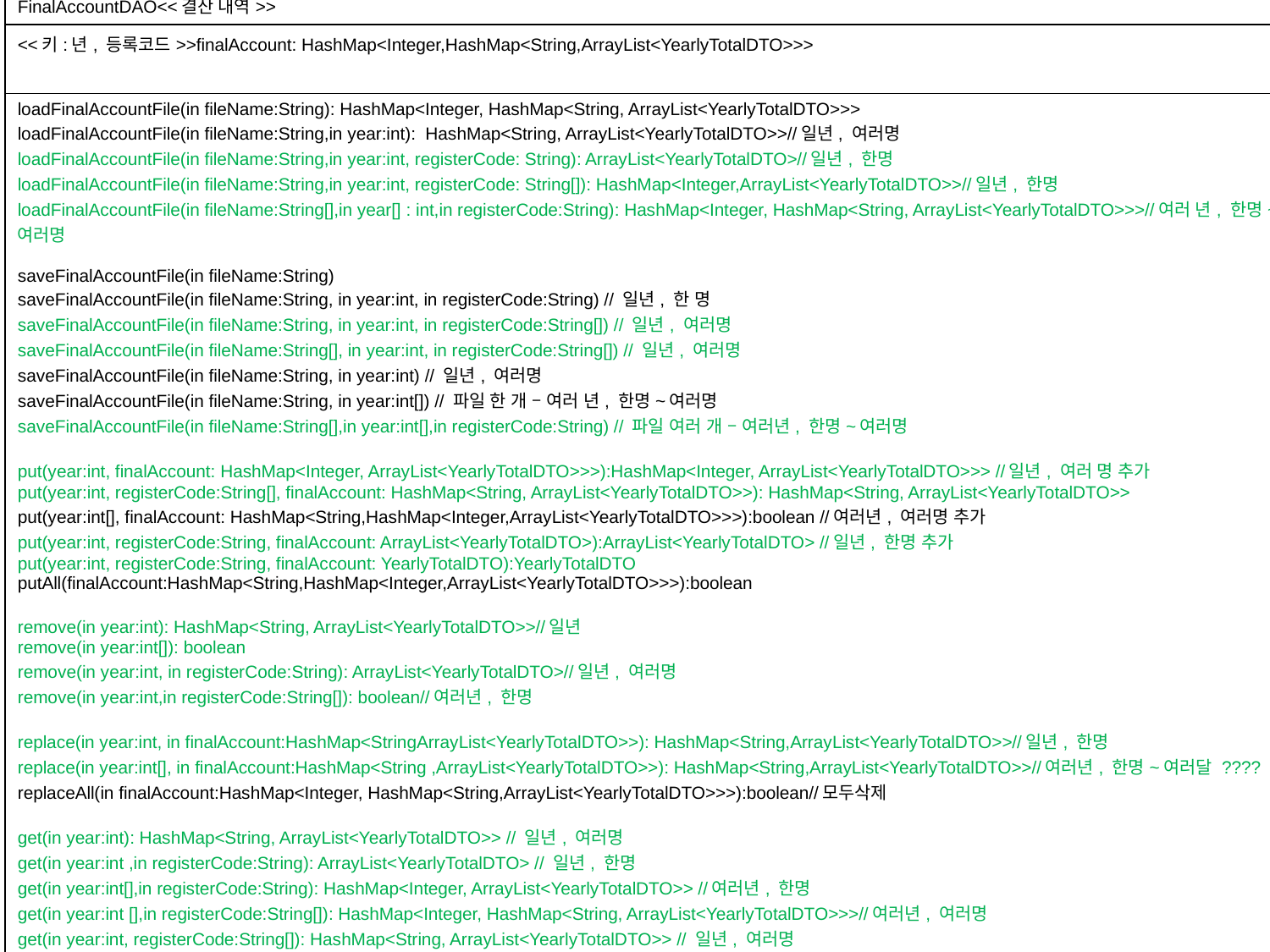

| FinalAccountDAO<<결산 내역>> |
| --- |
| <<키:년, 등록코드>>finalAccount: HashMap<Integer,HashMap<String,ArrayList<YearlyTotalDTO>>> |
| loadFinalAccountFile(in fileName:String): HashMap<Integer, HashMap<String, ArrayList<YearlyTotalDTO>>> loadFinalAccountFile(in fileName:String,in year:int): HashMap<String, ArrayList<YearlyTotalDTO>>//일년, 여러명 loadFinalAccountFile(in fileName:String,in year:int, registerCode: String): ArrayList<YearlyTotalDTO>//일년, 한명 loadFinalAccountFile(in fileName:String,in year:int, registerCode: String[]): HashMap<Integer,ArrayList<YearlyTotalDTO>>//일년, 한명 loadFinalAccountFile(in fileName:String[],in year[] : int,in registerCode:String): HashMap<Integer, HashMap<String, ArrayList<YearlyTotalDTO>>>//여러 년, 한명~여러명 saveFinalAccountFile(in fileName:String) saveFinalAccountFile(in fileName:String, in year:int, in registerCode:String) // 일년, 한 명 saveFinalAccountFile(in fileName:String, in year:int, in registerCode:String[]) // 일년, 여러명 saveFinalAccountFile(in fileName:String[], in year:int, in registerCode:String[]) // 일년, 여러명 saveFinalAccountFile(in fileName:String, in year:int) // 일년, 여러명 saveFinalAccountFile(in fileName:String, in year:int[]) // 파일 한 개 – 여러 년, 한명~여러명 saveFinalAccountFile(in fileName:String[],in year:int[],in registerCode:String) // 파일 여러 개 – 여러년, 한명~여러명 put(year:int, finalAccount: HashMap<Integer, ArrayList<YearlyTotalDTO>>>):HashMap<Integer, ArrayList<YearlyTotalDTO>>> //일년, 여러 명 추가 put(year:int, registerCode:String[], finalAccount: HashMap<String, ArrayList<YearlyTotalDTO>>): HashMap<String, ArrayList<YearlyTotalDTO>> put(year:int[], finalAccount: HashMap<String,HashMap<Integer,ArrayList<YearlyTotalDTO>>>):boolean //여러년, 여러명 추가 put(year:int, registerCode:String, finalAccount: ArrayList<YearlyTotalDTO>):ArrayList<YearlyTotalDTO> //일년, 한명 추가 put(year:int, registerCode:String, finalAccount: YearlyTotalDTO):YearlyTotalDTO putAll(finalAccount:HashMap<String,HashMap<Integer,ArrayList<YearlyTotalDTO>>>):boolean remove(in year:int): HashMap<String, ArrayList<YearlyTotalDTO>>//일년 remove(in year:int[]): boolean remove(in year:int, in registerCode:String): ArrayList<YearlyTotalDTO>//일년, 여러명 remove(in year:int,in registerCode:String[]): boolean//여러년, 한명 replace(in year:int, in finalAccount:HashMap<StringArrayList<YearlyTotalDTO>>): HashMap<String,ArrayList<YearlyTotalDTO>>//일년, 한명 replace(in year:int[], in finalAccount:HashMap<String ,ArrayList<YearlyTotalDTO>>): HashMap<String,ArrayList<YearlyTotalDTO>>//여러년, 한명~여러달 ???? replaceAll(in finalAccount:HashMap<Integer, HashMap<String,ArrayList<YearlyTotalDTO>>>):boolean//모두삭제 get(in year:int): HashMap<String, ArrayList<YearlyTotalDTO>> // 일년, 여러명 get(in year:int ,in registerCode:String): ArrayList<YearlyTotalDTO> // 일년, 한명 get(in year:int[],in registerCode:String): HashMap<Integer, ArrayList<YearlyTotalDTO>> //여러년, 한명 get(in year:int [],in registerCode:String[]): HashMap<Integer, HashMap<String, ArrayList<YearlyTotalDTO>>>//여러년, 여러명 get(in year:int, registerCode:String[]): HashMap<String, ArrayList<YearlyTotalDTO>> // 일년, 여러명 toString() |